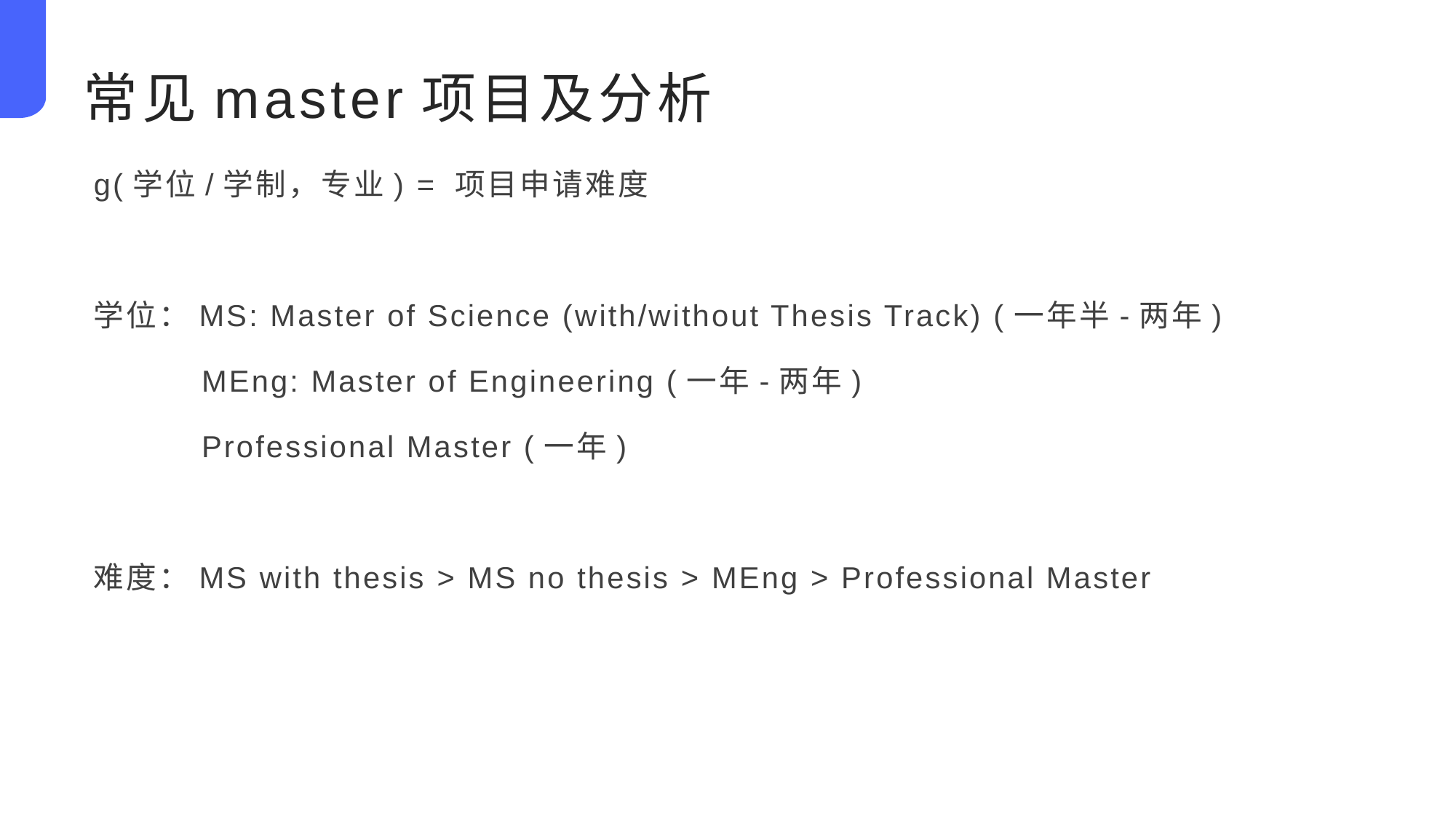

常见master项目及分析
g(学位/学制，专业) = 项目申请难度

学位：MS: Master of Science (with/without Thesis Track) (一年半-两年)
     MEng: Master of Engineering (一年-两年)
     Professional Master (一年)

难度：MS with thesis > MS no thesis > MEng > Professional Master